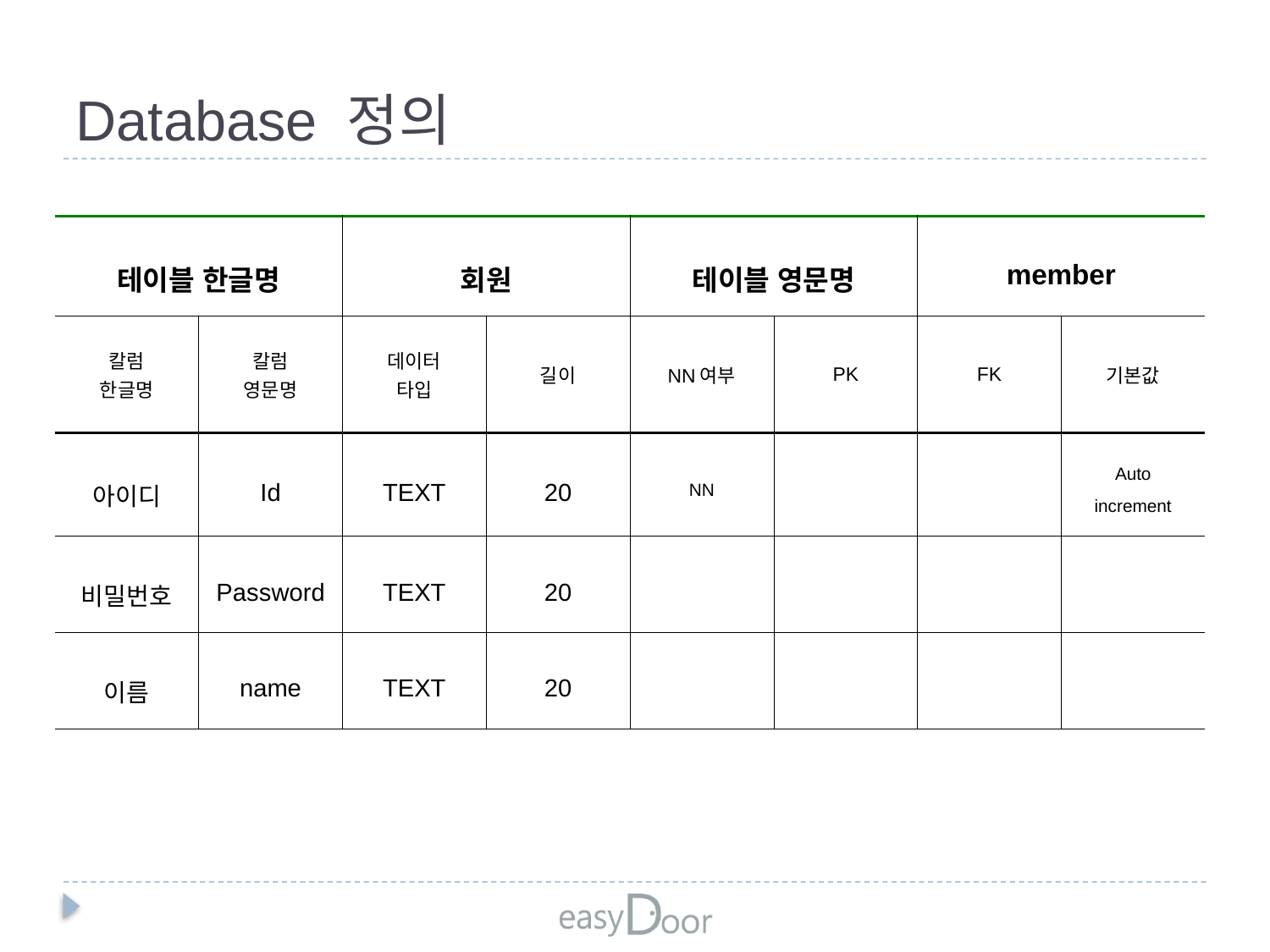

# Database 정의
| 테이블 한글명 |  | 회원 |  | 테이블 영문명 |  | member |  |
| --- | --- | --- | --- | --- | --- | --- | --- |
| 칼럼 한글명 | 칼럼 영문명 | 데이터 타입 | 길이 | NN여부 | PK | FK | 기본값 |
| 아이디 | Id | TEXT | 20 | NN |  |  | Auto increment |
| 비밀번호 | Password | TEXT | 20 |  |  |  |  |
| 이름 | name | TEXT | 20 |  |  |  |  |